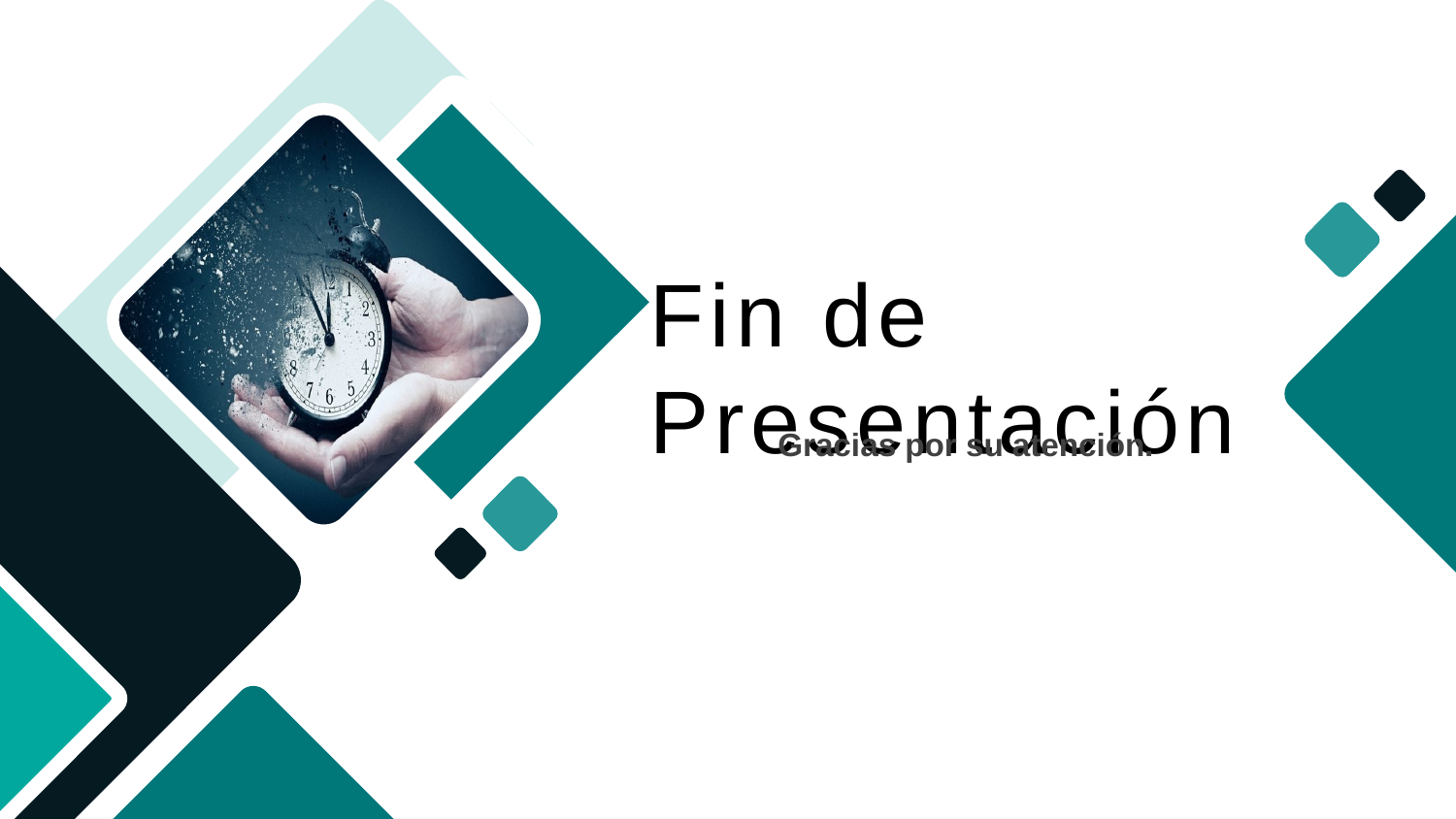

Fin de Presentación
Gracias por su atención.

延时符